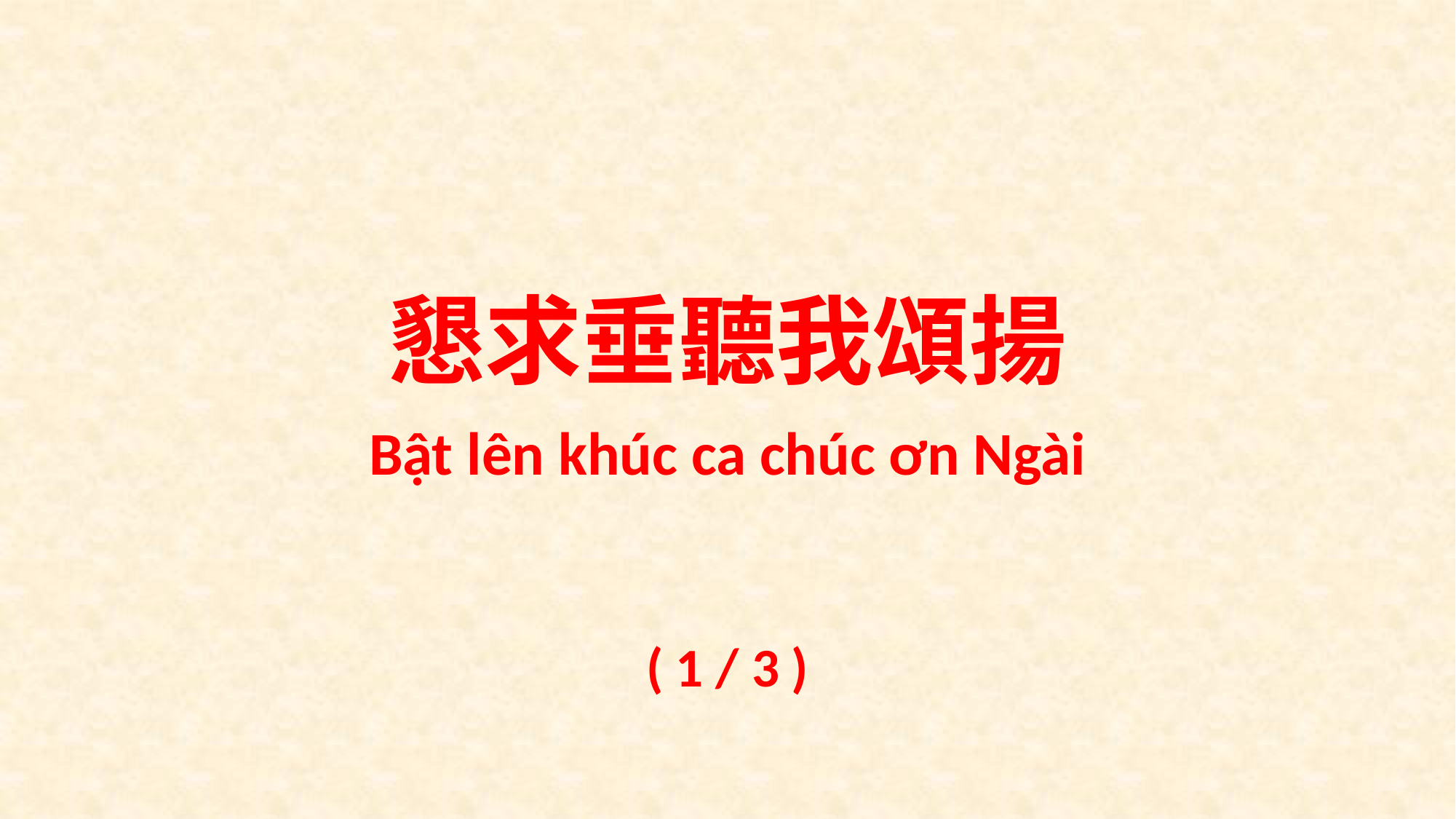

懇求垂聽我頌揚
Bật lên khúc ca chúc ơn Ngài
( 1 / 3 )